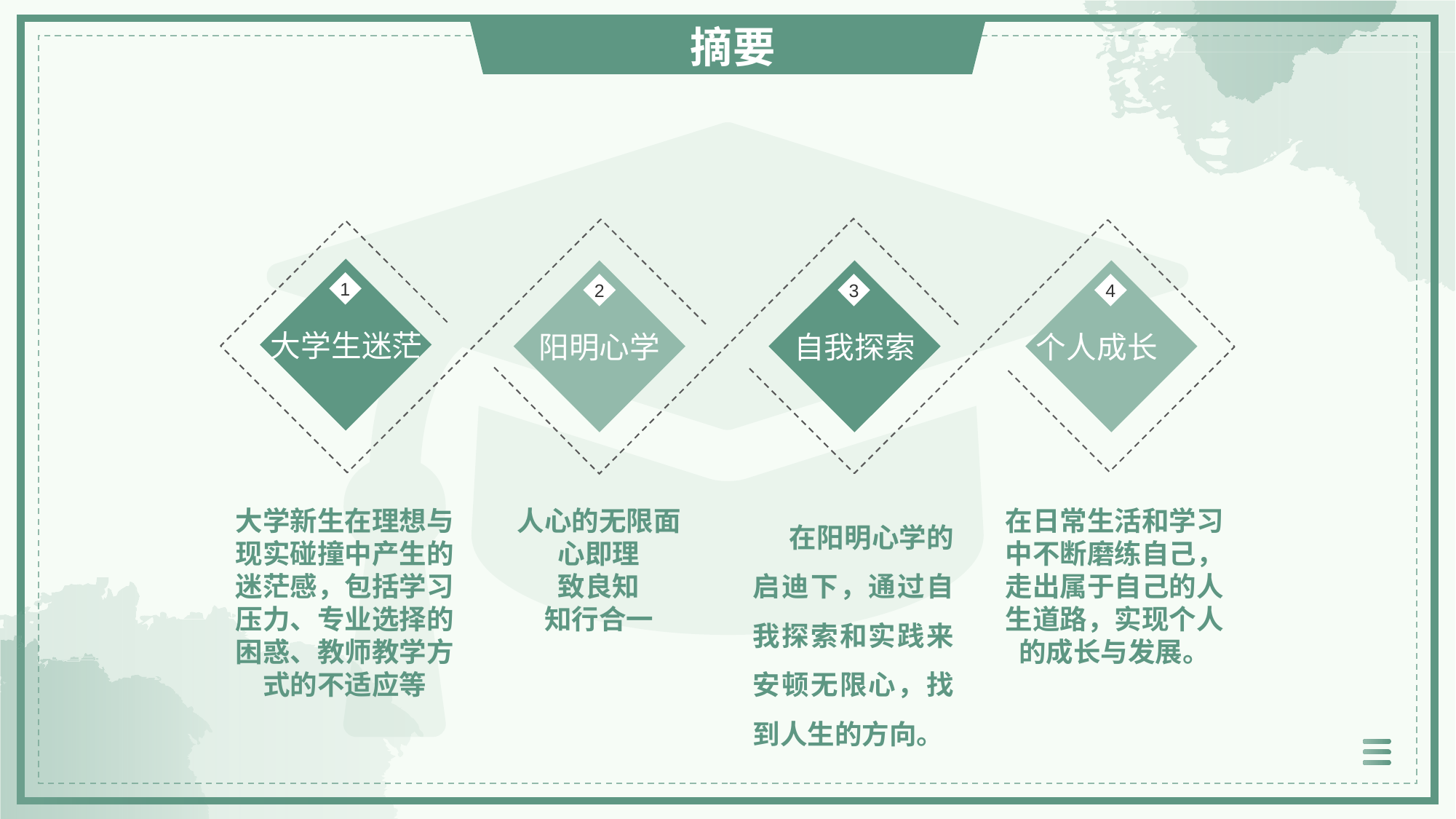

摘要

大学生迷茫
阳明心学
自我探索
个人成长
1
2
3
4
大学新生在理想与现实碰撞中产生的迷茫感，包括学习压力、专业选择的困惑、教师教学方式的不适应等
人心的无限面
心即理
致良知
知行合一
在阳明心学的启迪下，通过自我探索和实践来安顿无限心，找到人生的方向。
在日常生活和学习中不断磨练自己，走出属于自己的人生道路，实现个人的成长与发展。